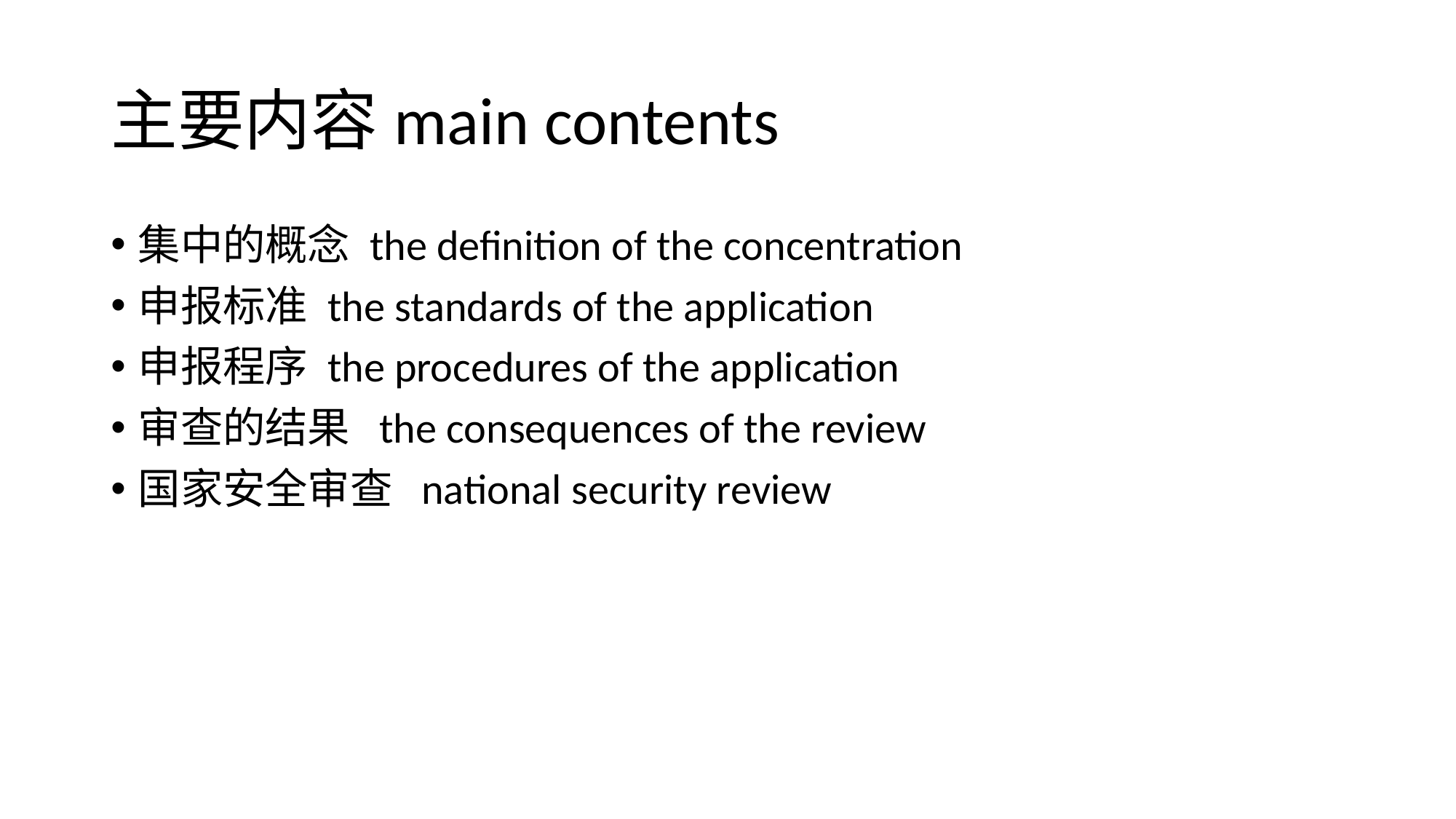

# 主要内容main contents
集中的概念 the definition of the concentration
申报标准 the standards of the application
申报程序 the procedures of the application
审查的结果  the consequences of the review
国家安全审查  national security review